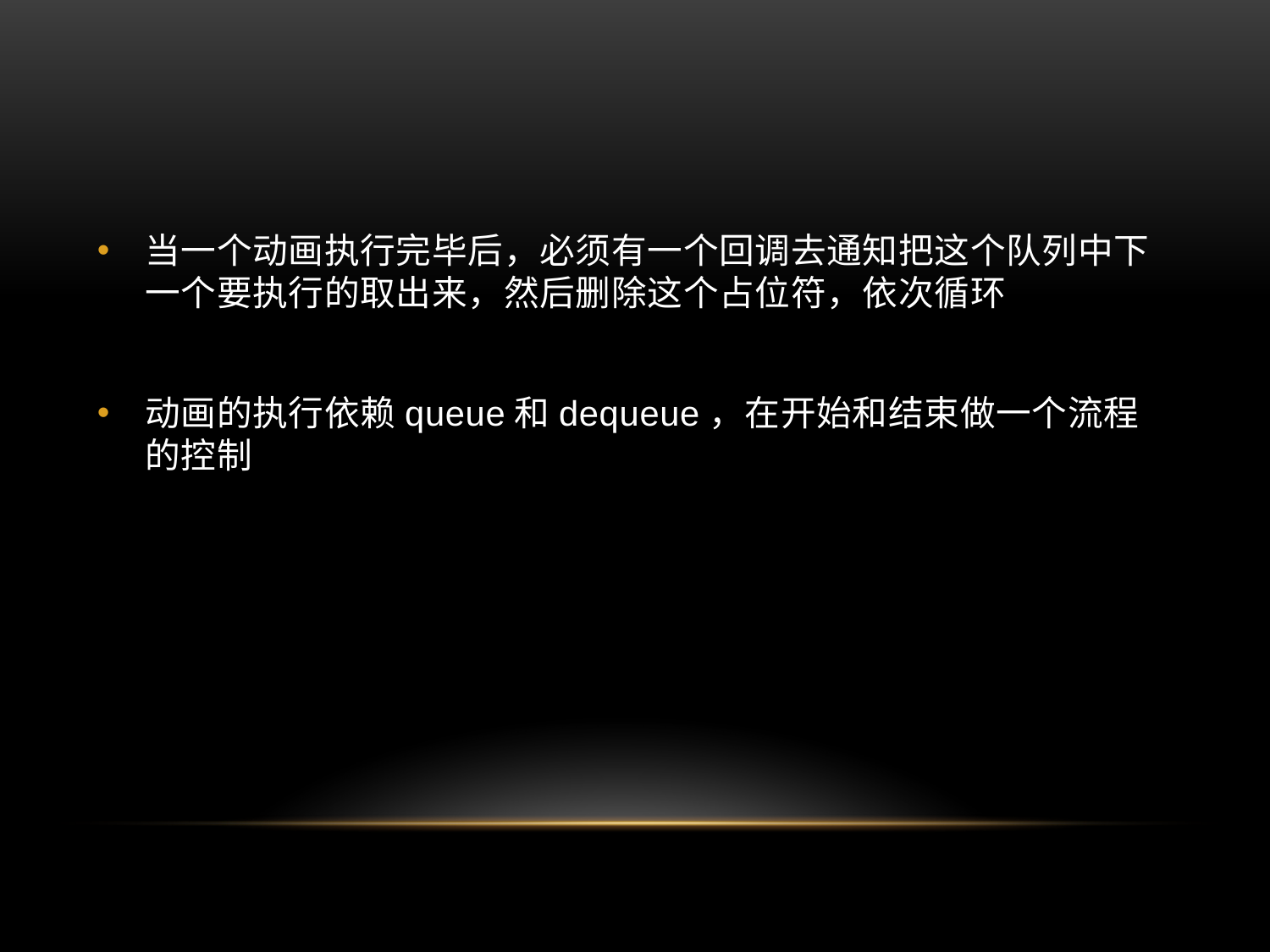

当一个动画执行完毕后，必须有一个回调去通知把这个队列中下一个要执行的取出来，然后删除这个占位符，依次循环

动画的执行依赖queue和dequeue，在开始和结束做一个流程的控制